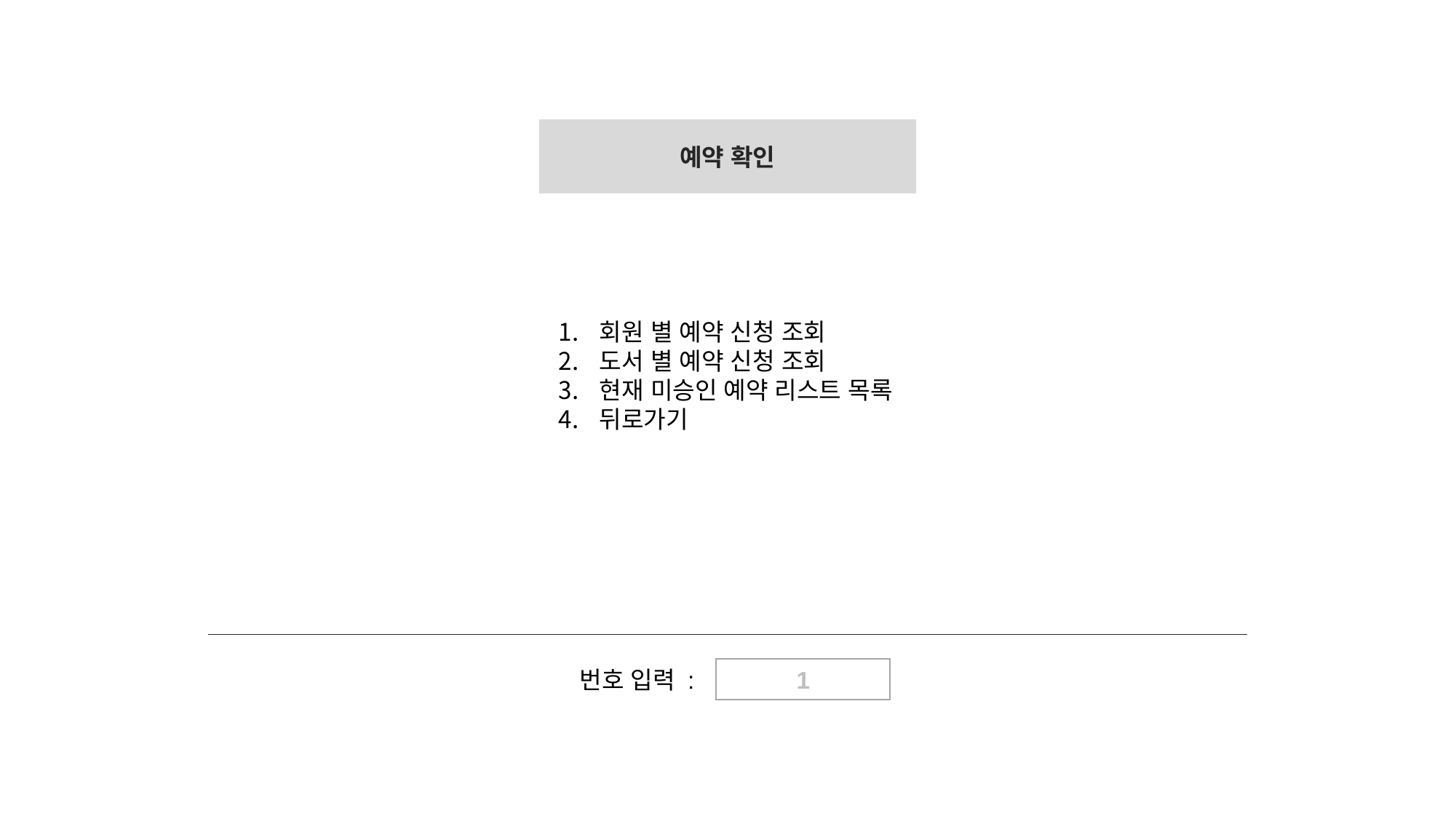

예약 확인
회원 별 예약 신청 조회
도서 별 예약 신청 조회
현재 미승인 예약 리스트 목록
뒤로가기

번호 입력 :
1